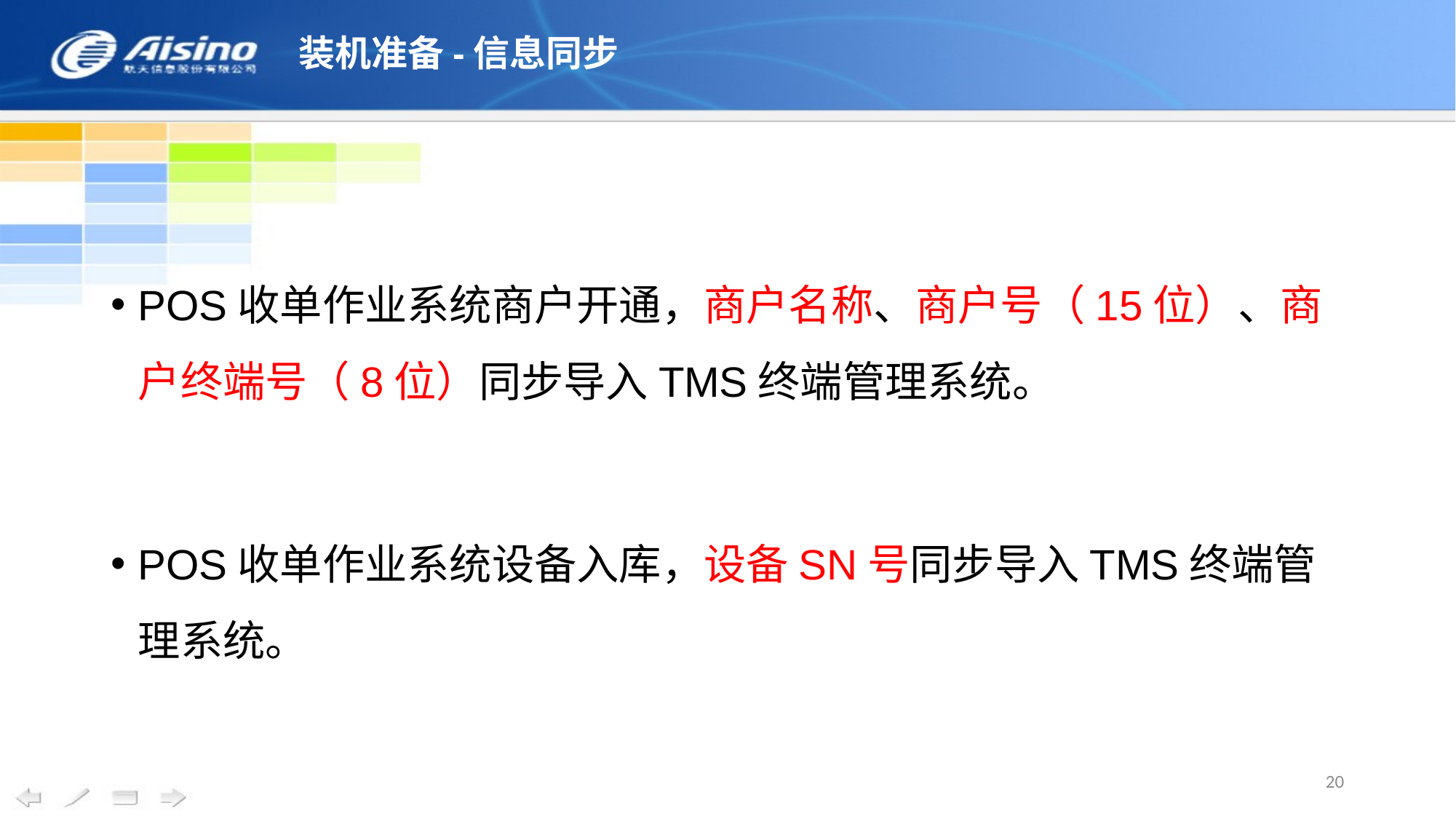

装机准备-信息同步

POS收单作业系统商户开通，商户名称、商户号（15位）、商户终端号（8位）同步导入TMS终端管理系统。

POS收单作业系统设备入库，设备SN号同步导入TMS终端管理系统。

20